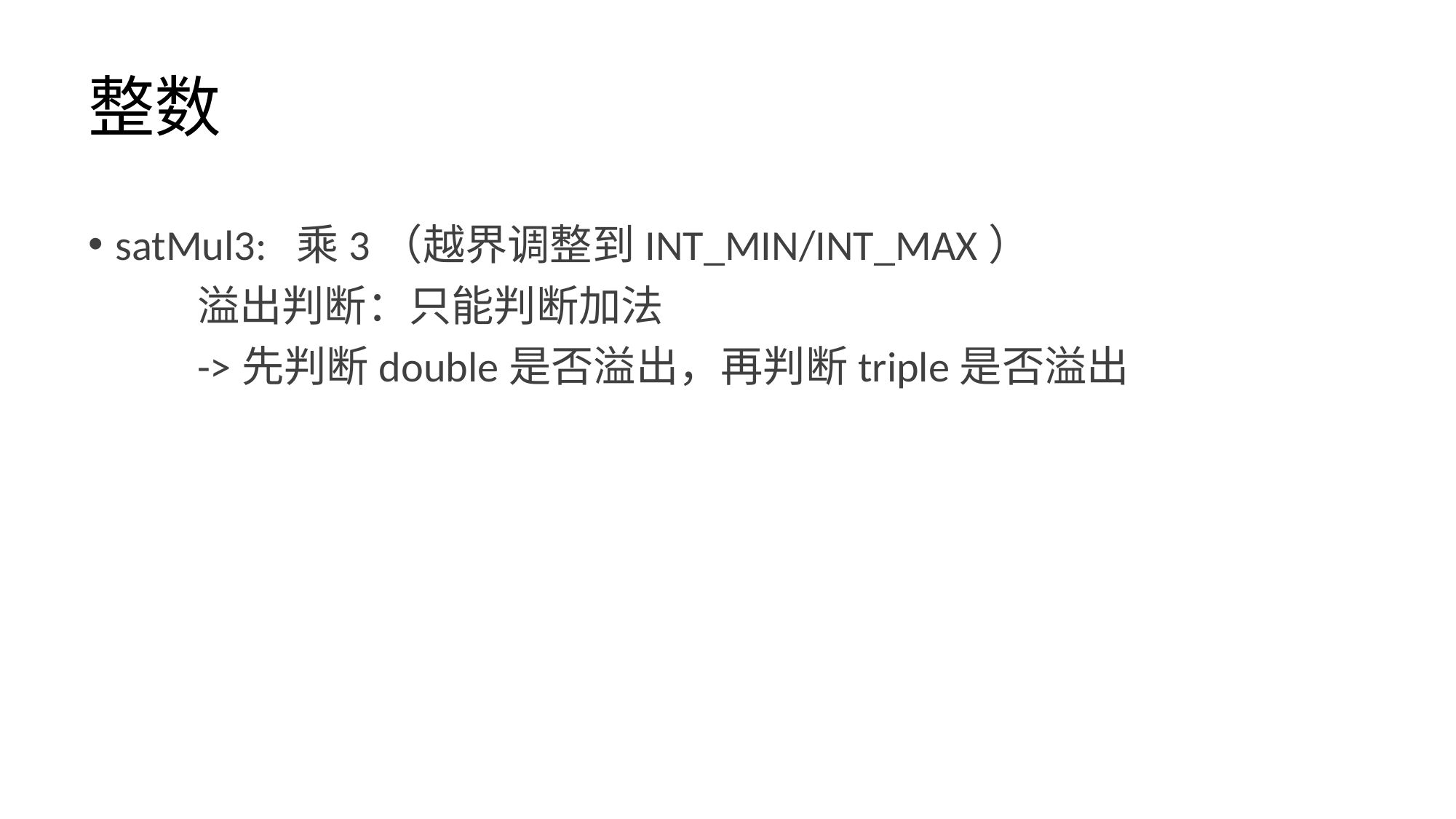

# 整数
satMul3:  乘3（越界调整到INT_MIN/INT_MAX）
	溢出判断：只能判断加法
	->先判断double是否溢出，再判断triple是否溢出